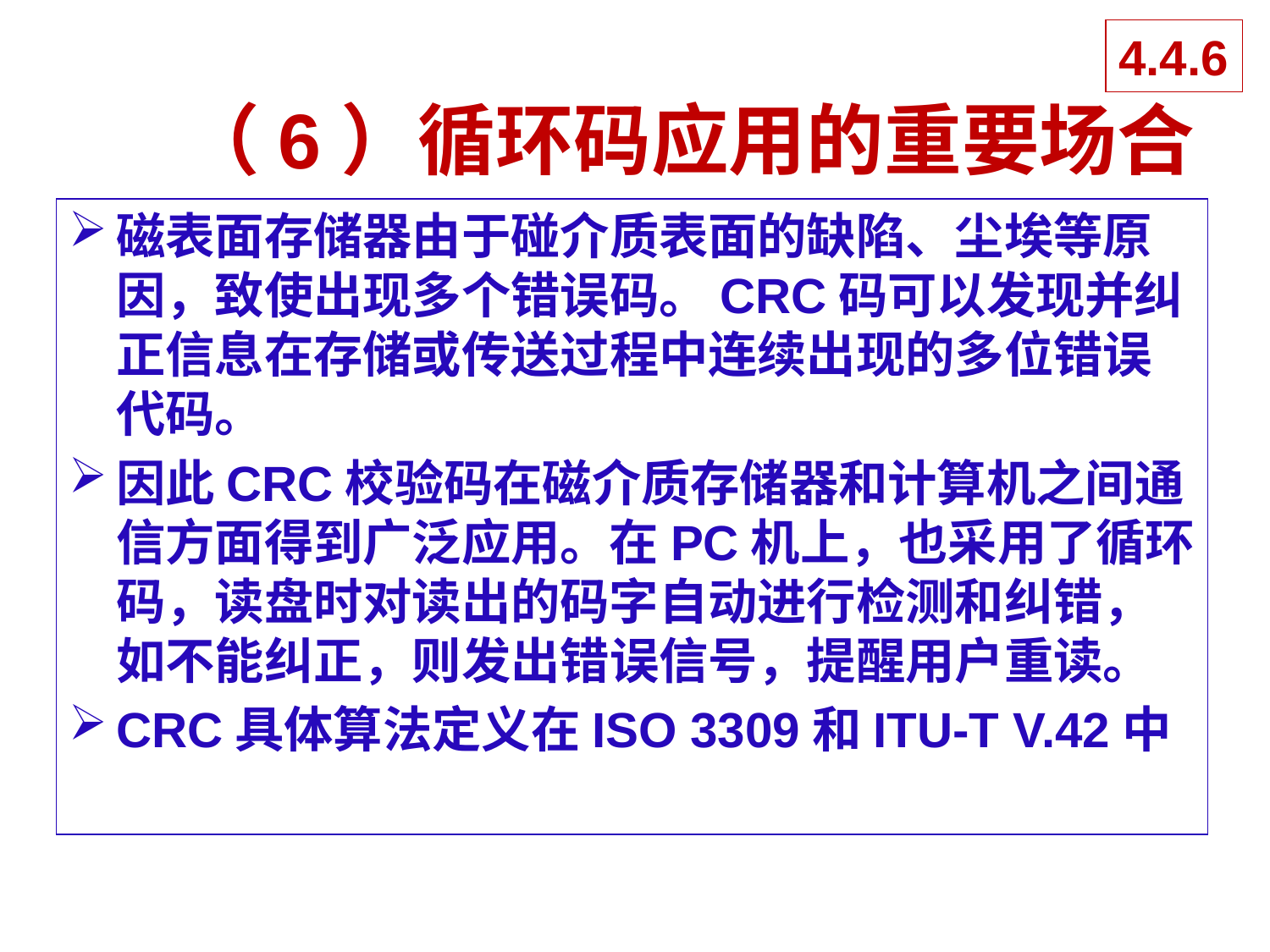

4.4.6
# （6）循环码应用的重要场合
磁表面存储器由于碰介质表面的缺陷、尘埃等原因，致使出现多个错误码。CRC码可以发现并纠正信息在存储或传送过程中连续出现的多位错误代码。
因此CRC校验码在磁介质存储器和计算机之间通信方面得到广泛应用。在PC机上，也采用了循环码，读盘时对读出的码字自动进行检测和纠错，如不能纠正，则发出错误信号，提醒用户重读。
CRC具体算法定义在ISO 3309和ITU-T V.42中